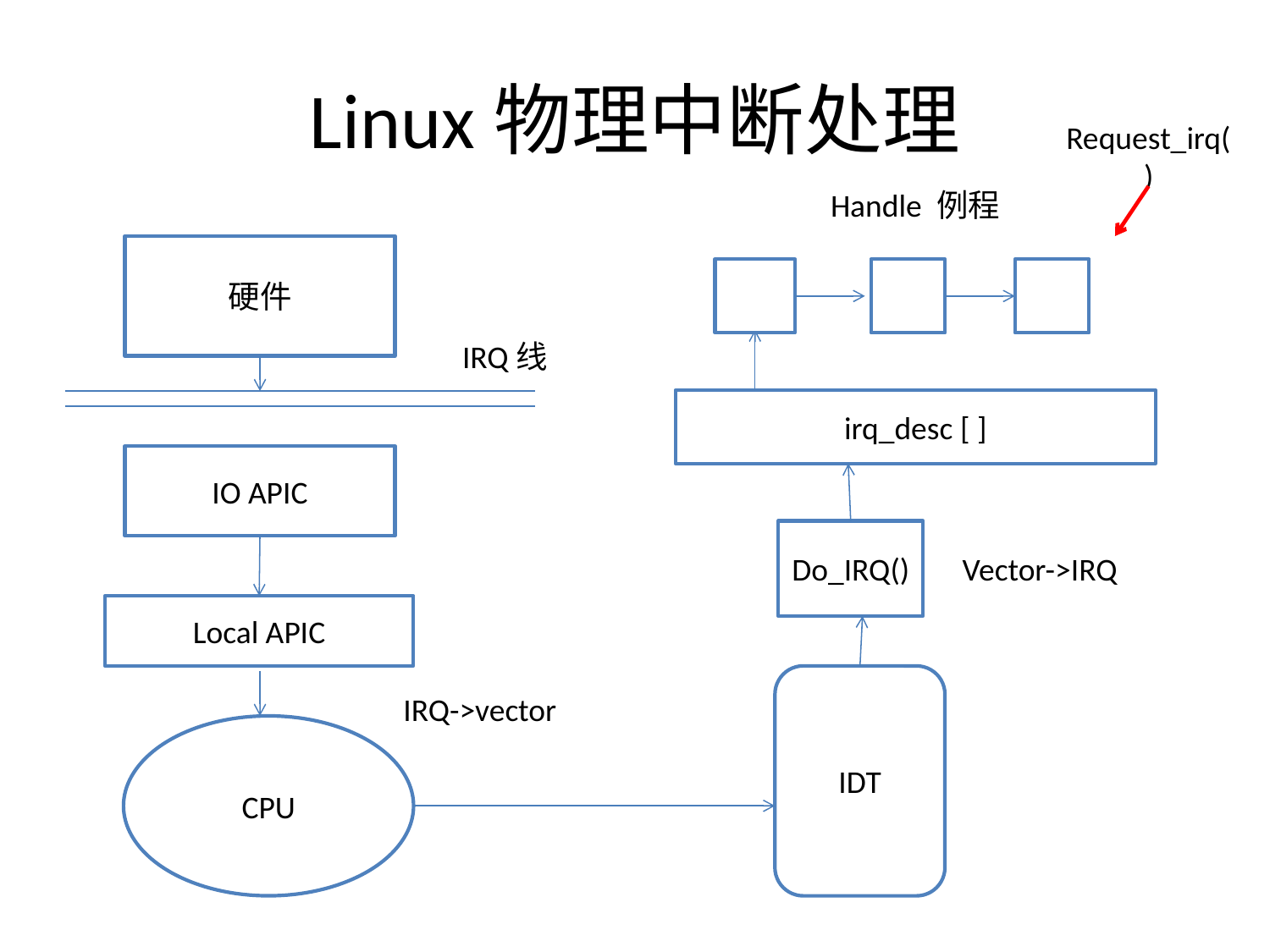

# Linux物理中断处理
Request_irq()
Handle 例程

硬件

IRQ线
irq_desc [ ]
IO APIC
Do_IRQ()
Vector->IRQ
Local APIC
IDT
IRQ->vector
CPU